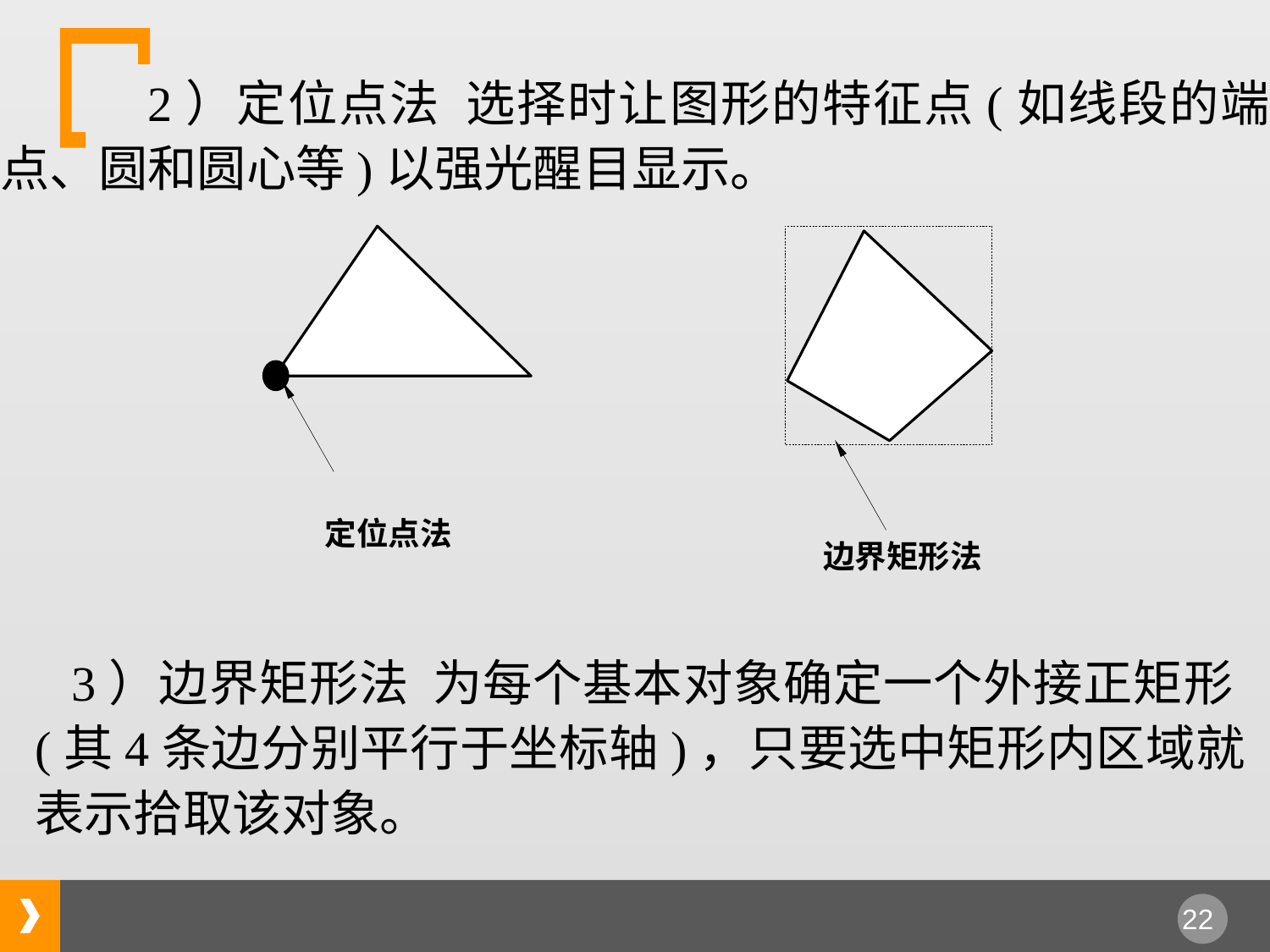

2）定位点法  选择时让图形的特征点(如线段的端点、圆和圆心等)以强光醒目显示。

定位点法
边界矩形法
3）边界矩形法  为每个基本对象确定一个外接正矩形(其4条边分别平行于坐标轴)，只要选中矩形内区域就表示拾取该对象。